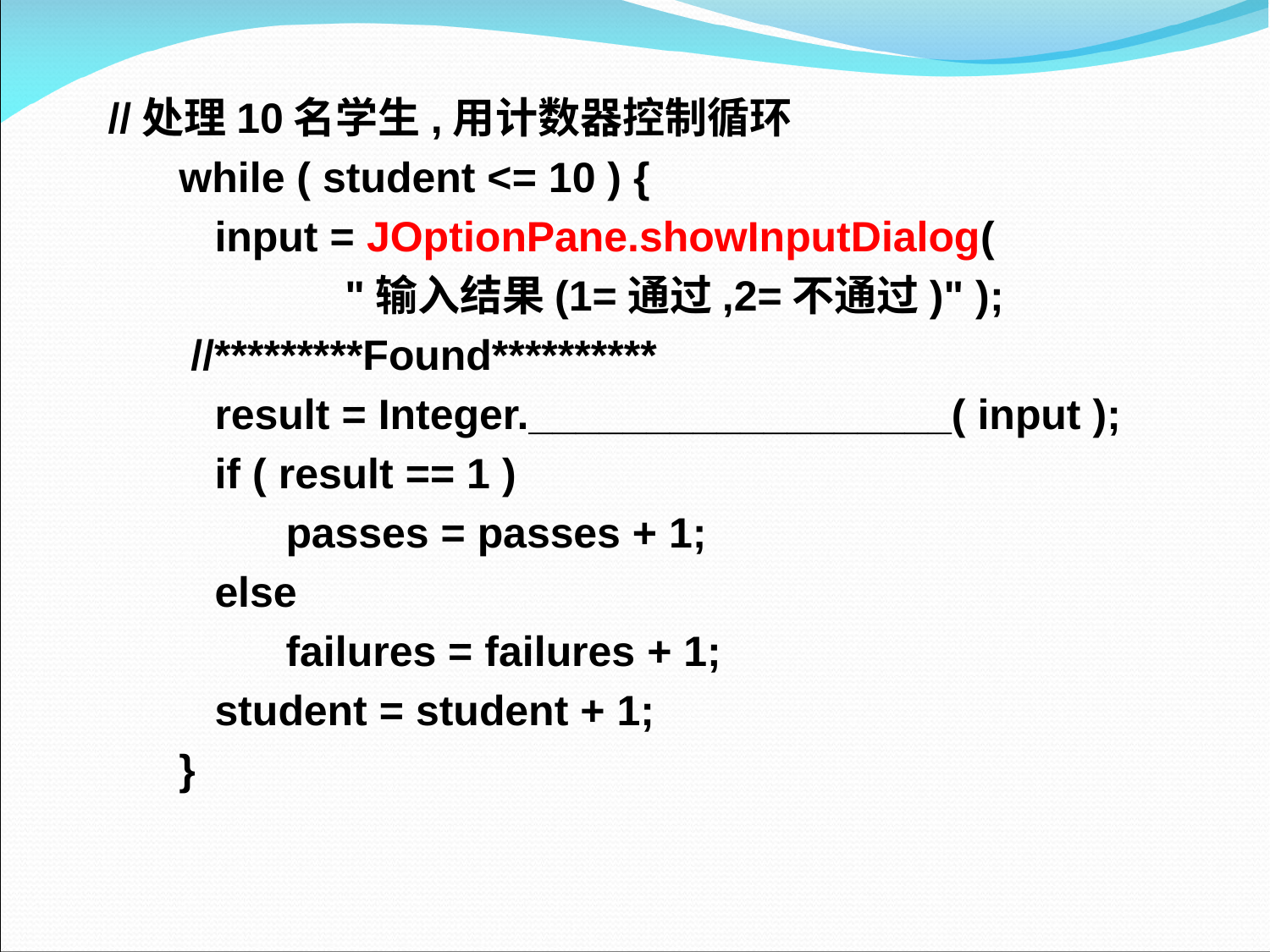

//处理10名学生,用计数器控制循环
      while ( student <= 10 ) {
         input = JOptionPane.showInputDialog(
                    "输入结果(1=通过,2=不通过)" );
       //*********Found**********
         result = Integer.__________________( input );
         if ( result == 1 )
               passes = passes + 1;
         else
               failures = failures + 1;
         student = student + 1;
      }